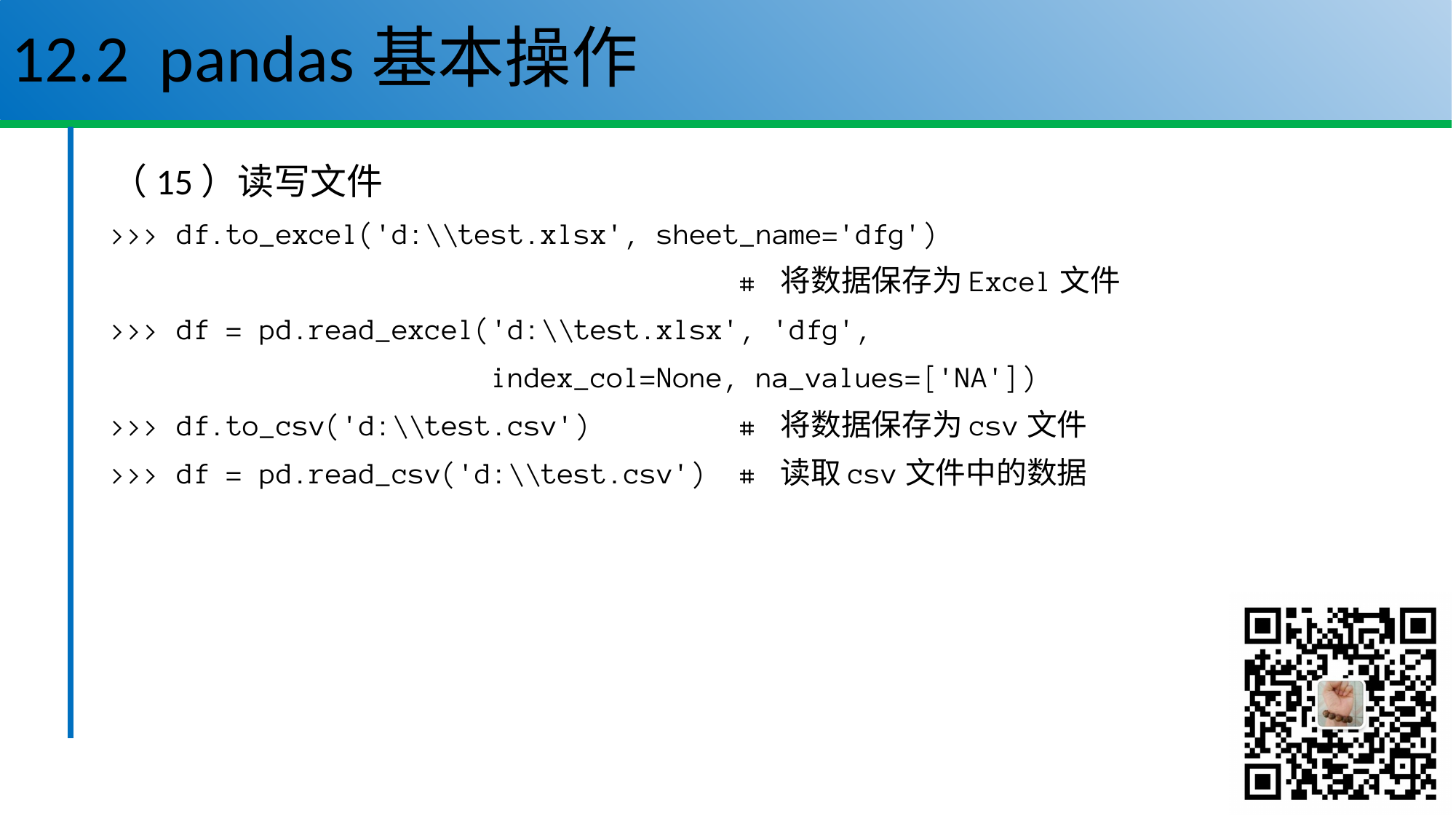

# 12.2  pandas基本操作
（15）读写文件
>>> df.to_excel('d:\\test.xlsx', sheet_name='dfg')
                                      # 将数据保存为Excel文件
>>> df = pd.read_excel('d:\\test.xlsx', 'dfg',
                       index_col=None, na_values=['NA'])
>>> df.to_csv('d:\\test.csv')         # 将数据保存为csv文件
>>> df = pd.read_csv('d:\\test.csv')  # 读取csv文件中的数据
100